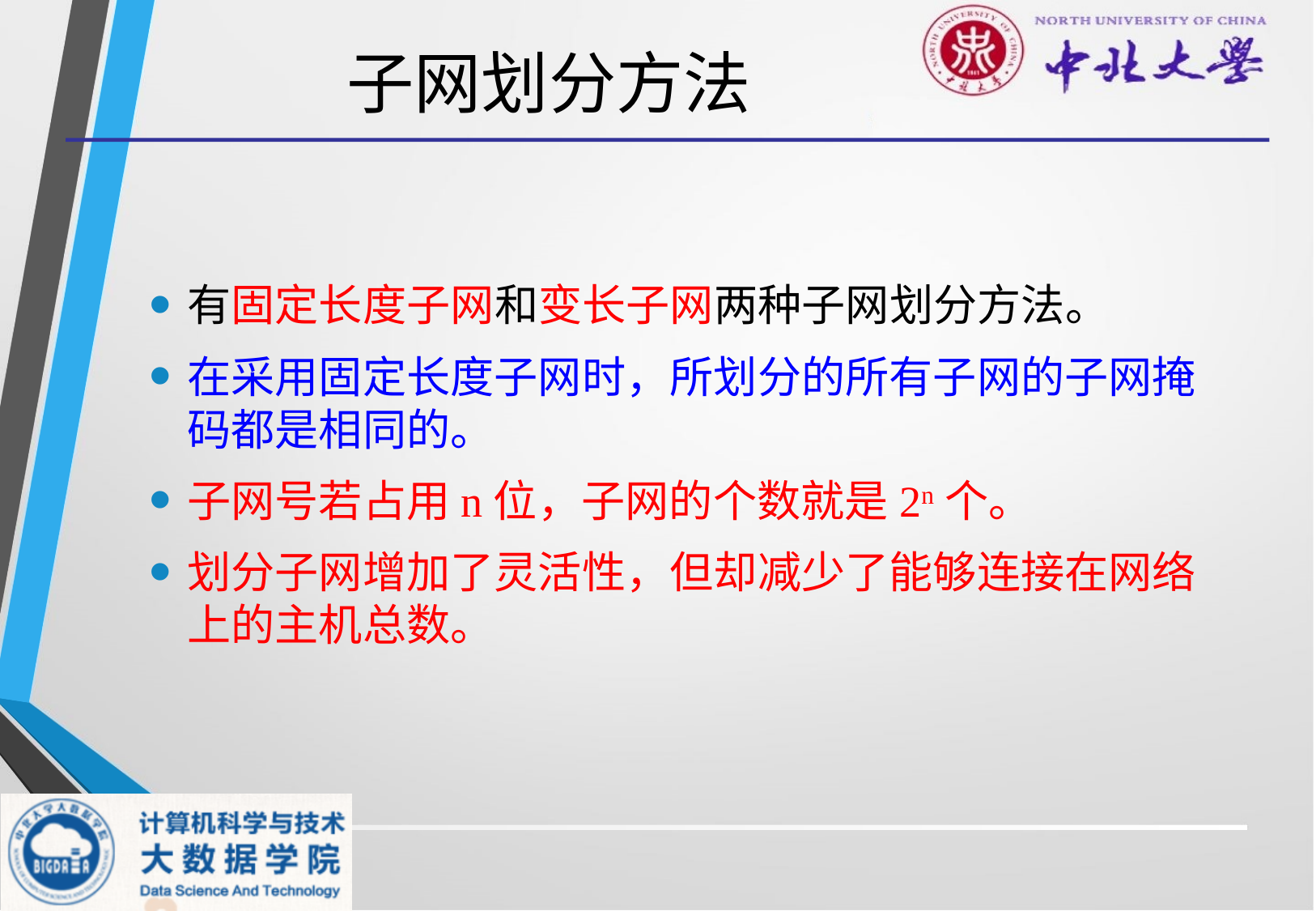

# 子网划分方法
有固定长度子网和变长子网两种子网划分方法。
在采用固定长度子网时，所划分的所有子网的子网掩码都是相同的。
子网号若占用n位，子网的个数就是2n个。
划分子网增加了灵活性，但却减少了能够连接在网络上的主机总数。
18